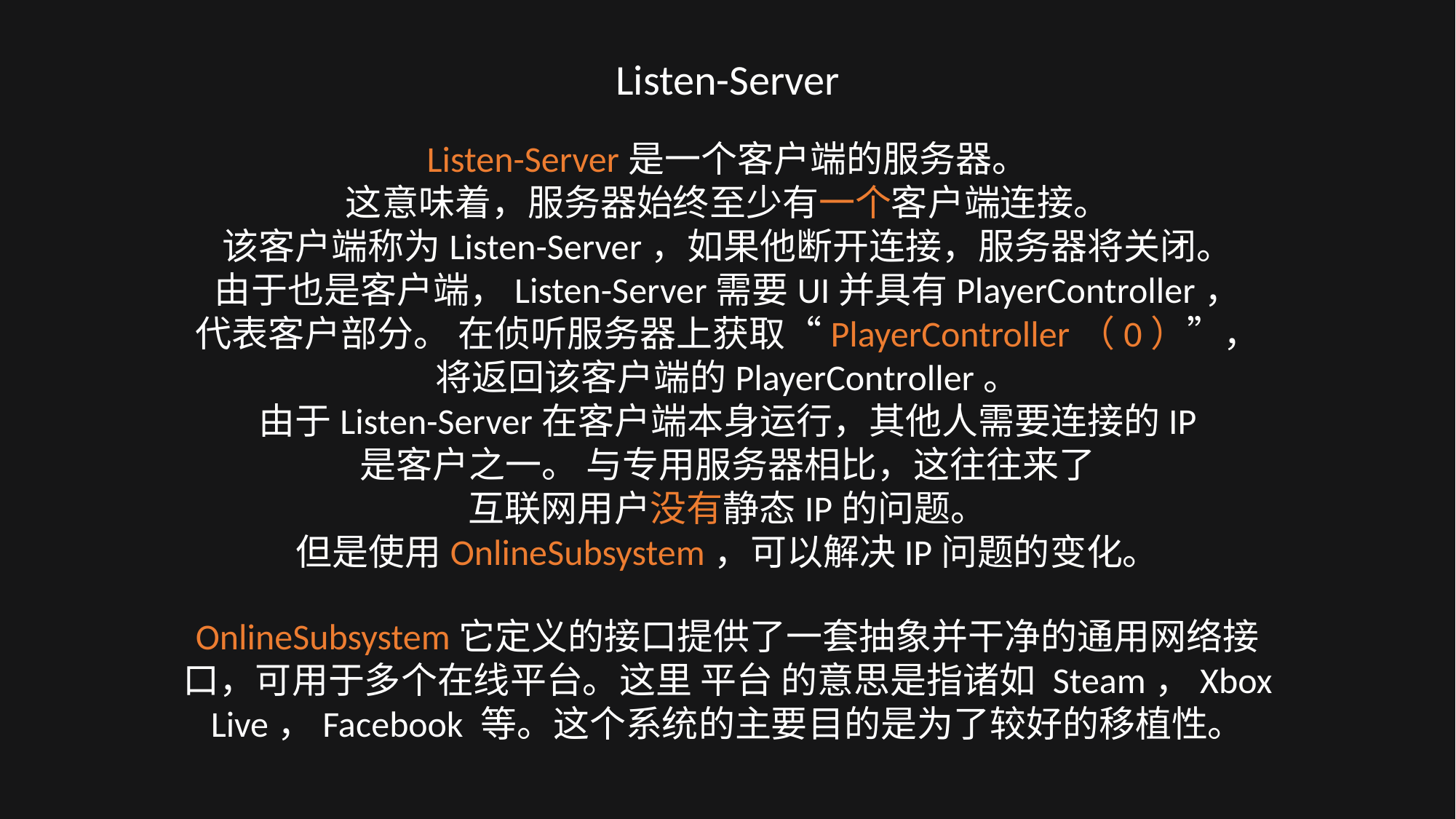

Listen-Server
Listen-Server是一个客户端的服务器。
这意味着，服务器始终至少有一个客户端连接。
该客户端称为Listen-Server，如果他断开连接，服务器将关闭。
由于也是客户端，Listen-Server需要UI并具有PlayerController，
代表客户部分。 在侦听服务器上获取“PlayerController（0）”，
将返回该客户端的PlayerController。
由于Listen-Server在客户端本身运行，其他人需要连接的IP
是客户之一。 与专用服务器相比，这往往来了
互联网用户没有静态IP的问题。
但是使用OnlineSubsystem，可以解决IP问题的变化。

OnlineSubsystem它定义的接口提供了一套抽象并干净的通用网络接口，可用于多个在线平台。这里 平台 的意思是指诸如 Steam，Xbox Live，Facebook 等。这个系统的主要目的是为了较好的移植性。